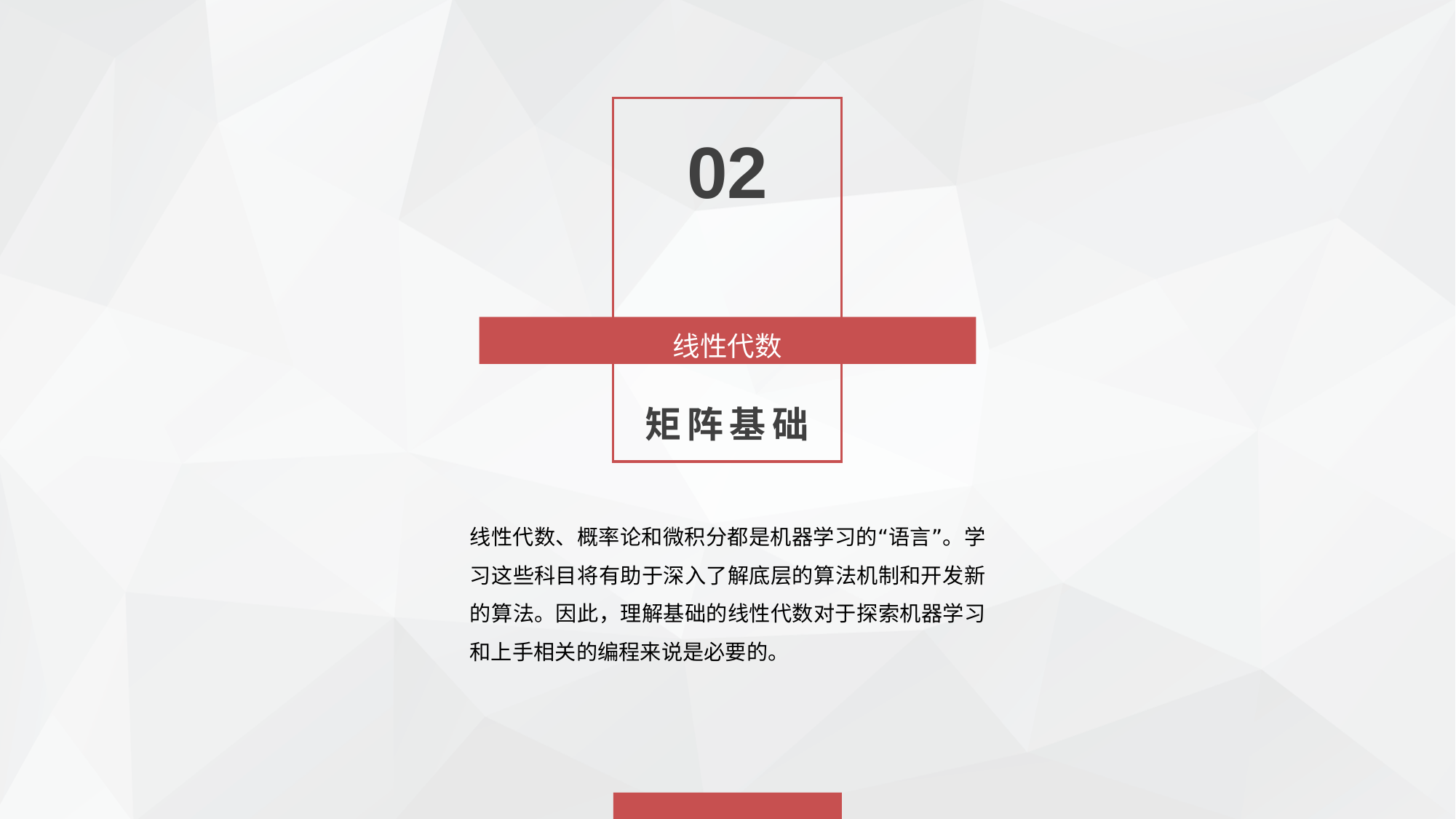

02
线性代数

矩阵基础
线性代数、概率论和微积分都是机器学习的“语言”。学习这些科目将有助于深入了解底层的算法机制和开发新的算法。因此，理解基础的线性代数对于探索机器学习和上手相关的编程来说是必要的。